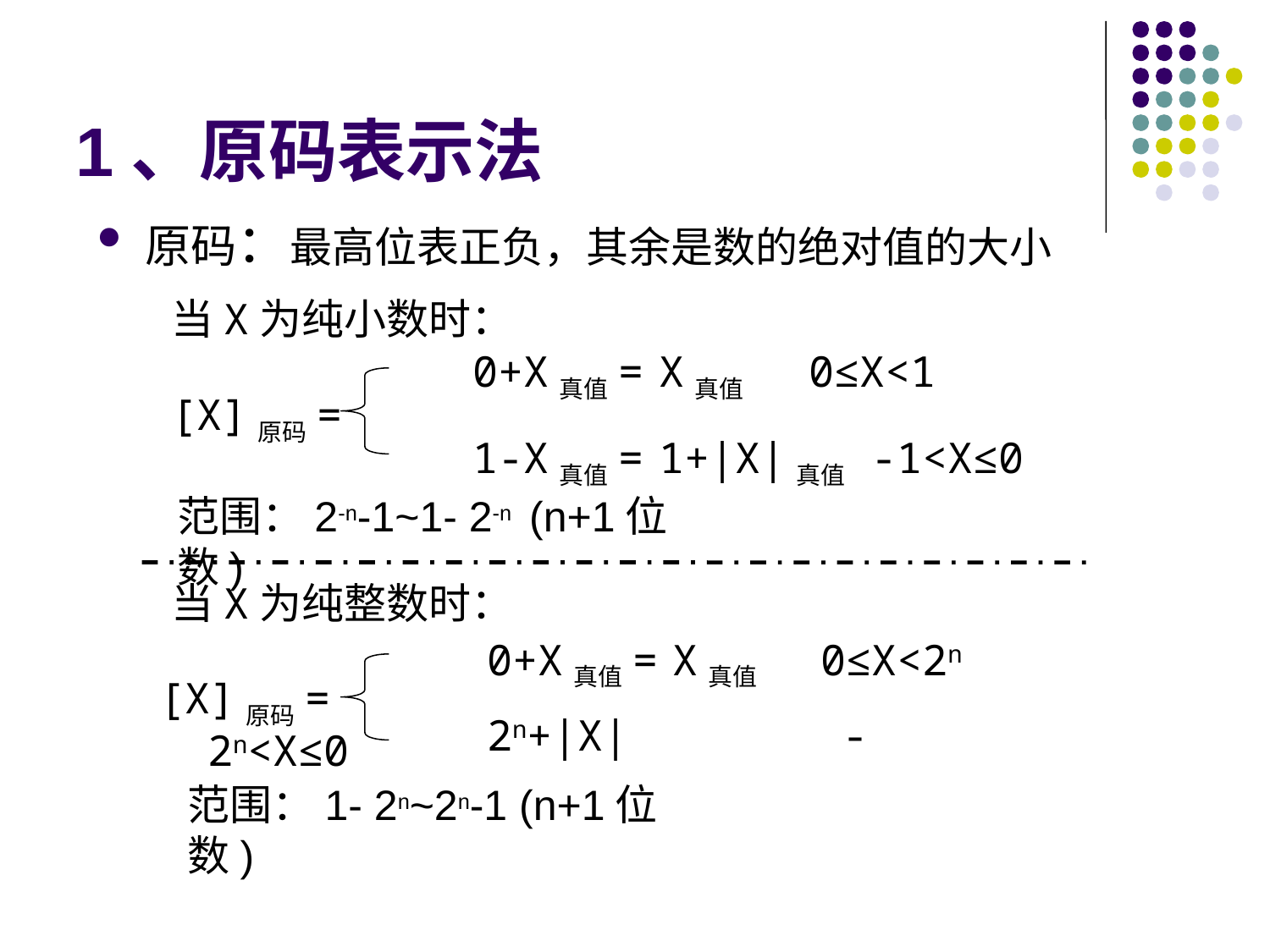

# 1、原码表示法
原码：最高位表正负，其余是数的绝对值的大小

当X为纯小数时：
			0+X真值= X真值          0≤X<1
[X]原码=
			1-X真值= 1+|X|真值   -1<X≤0

范围：2-n-1~1- 2-n   (n+1位数)

当X为纯整数时：

 			 0+X真值= X真值      0≤X<2n
[X]原码=
			 2n+|X|	     -2n<X≤0
范围：1- 2n~2n-1 (n+1位数)

26